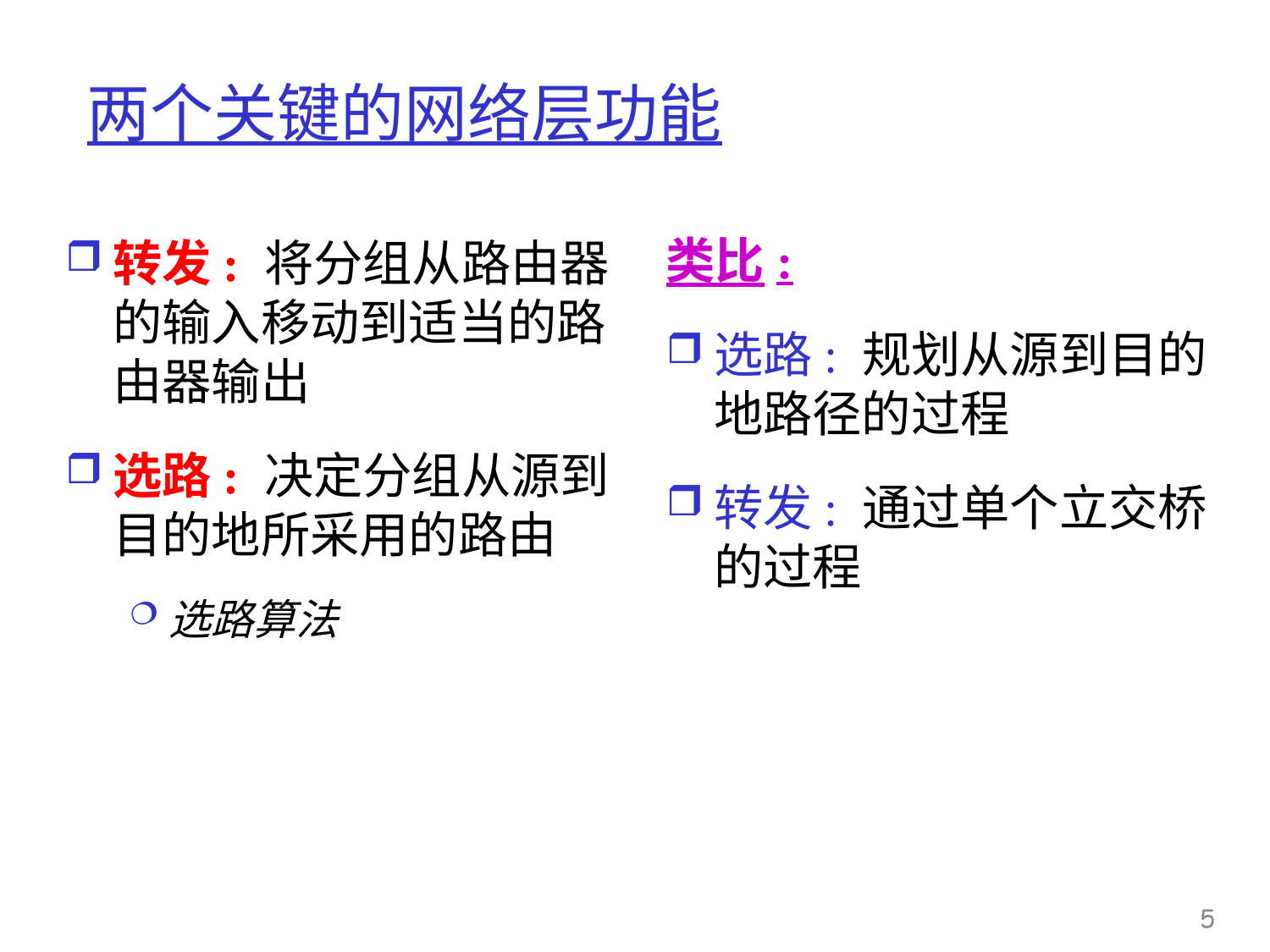

# 两个关键的网络层功能
类比:
选路: 规划从源到目的地路径的过程
转发: 通过单个立交桥的过程

转发: 将分组从路由器的输入移动到适当的路由器输出
选路: 决定分组从源到目的地所采用的路由
选路算法

5